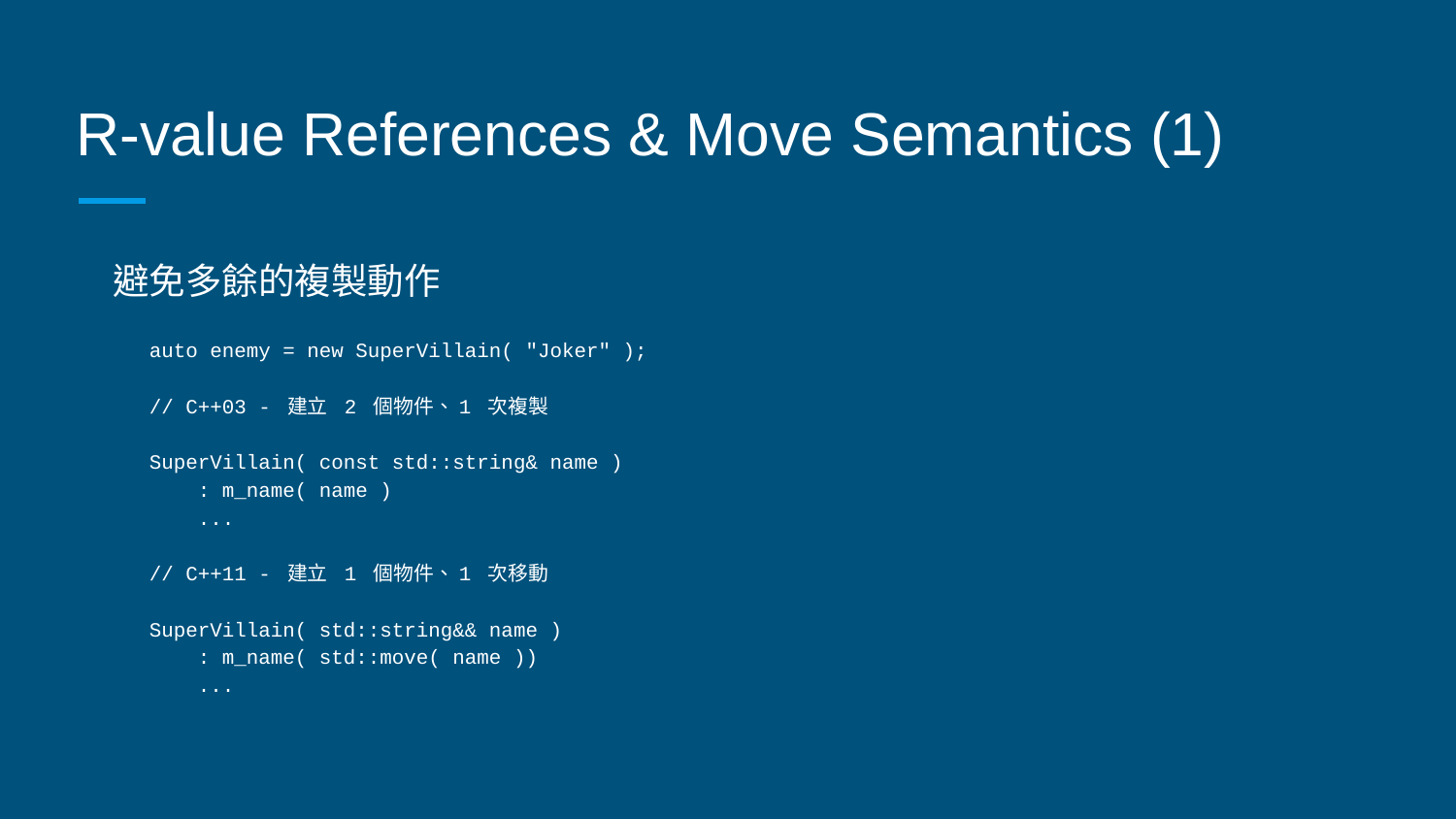

# R-value References & Move Semantics (1)
避免多餘的複製動作
auto enemy = new SuperVillain( "Joker" );
// C++03 - 建立 2 個物件、1 次複製
SuperVillain( const std::string& name )
    : m_name( name )
    ...
// C++11 - 建立 1 個物件、1 次移動
SuperVillain( std::string&& name )
    : m_name( std::move( name ))
    ...